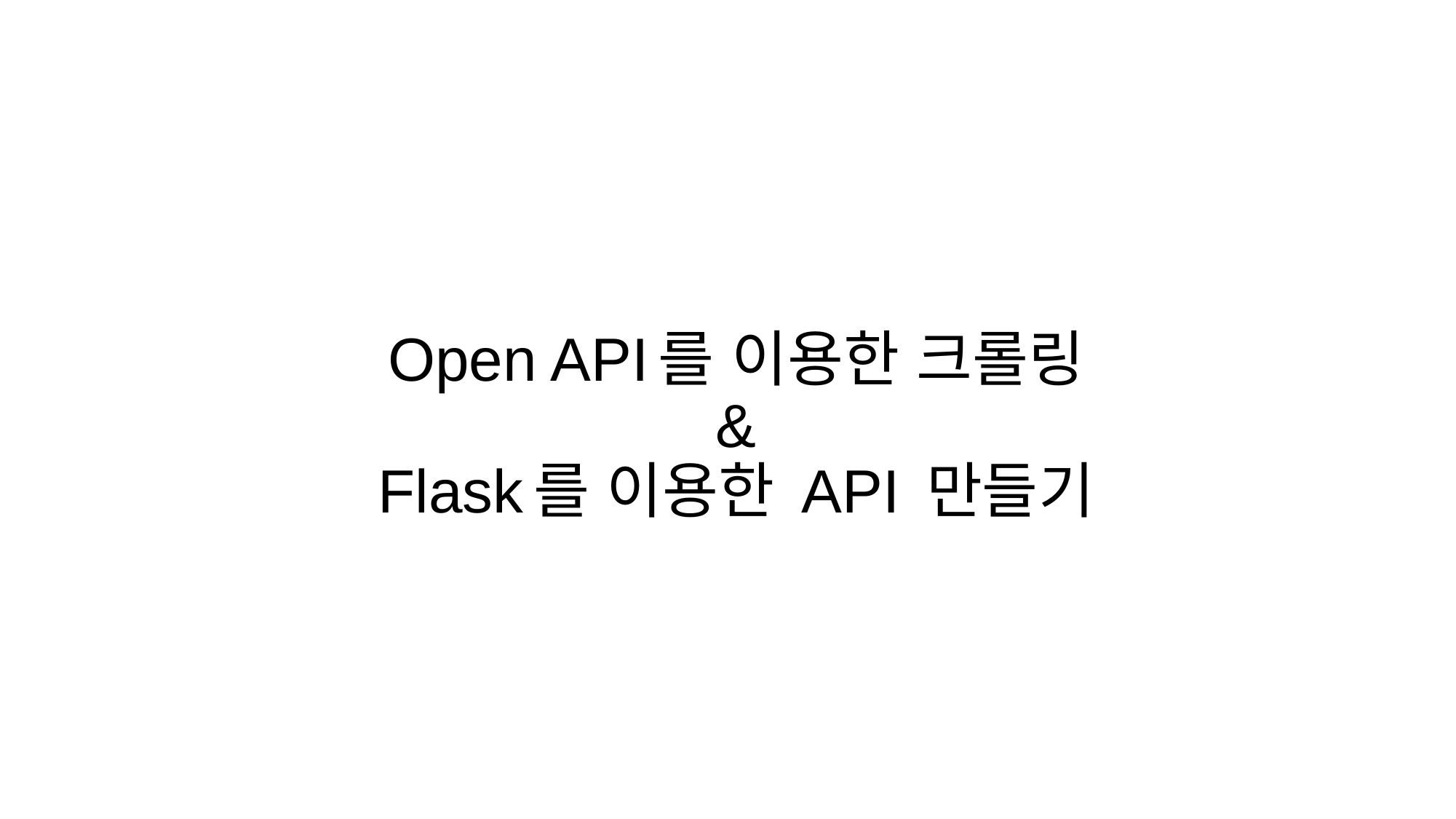

# Open API를 이용한 크롤링 & Flask를 이용한 API 만들기